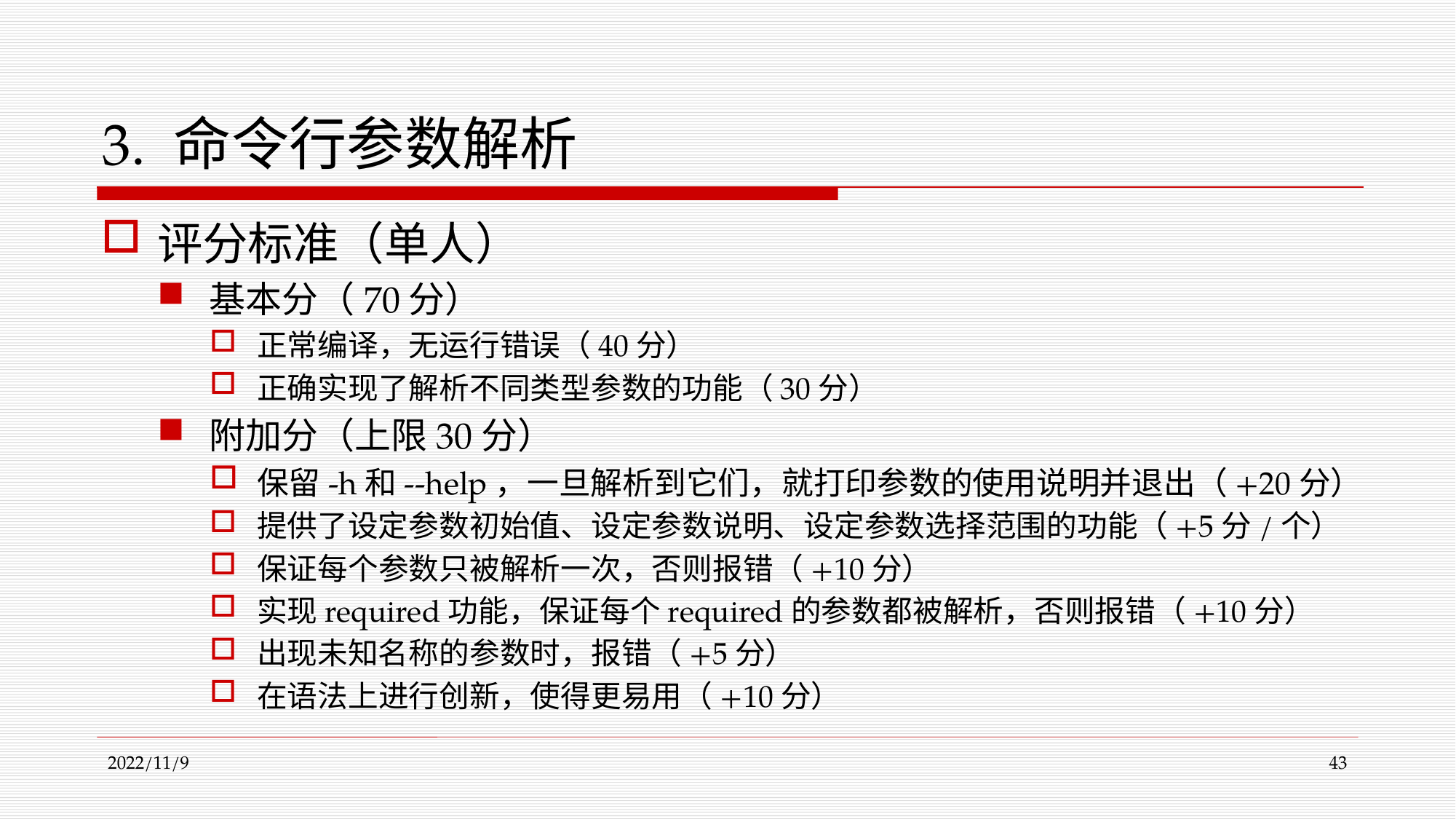

# 3. 命令行参数解析
评分标准（单人）
基本分（70分）
正常编译，无运行错误（40分）
正确实现了解析不同类型参数的功能（30分）
附加分（上限30分）
保留-h和--help，一旦解析到它们，就打印参数的使用说明并退出（+20分）
提供了设定参数初始值、设定参数说明、设定参数选择范围的功能（+5分/个）
保证每个参数只被解析一次，否则报错（+10分）
实现required功能，保证每个required的参数都被解析，否则报错（+10分）
出现未知名称的参数时，报错（+5分）
在语法上进行创新，使得更易用（+10分）
2022/11/9
43